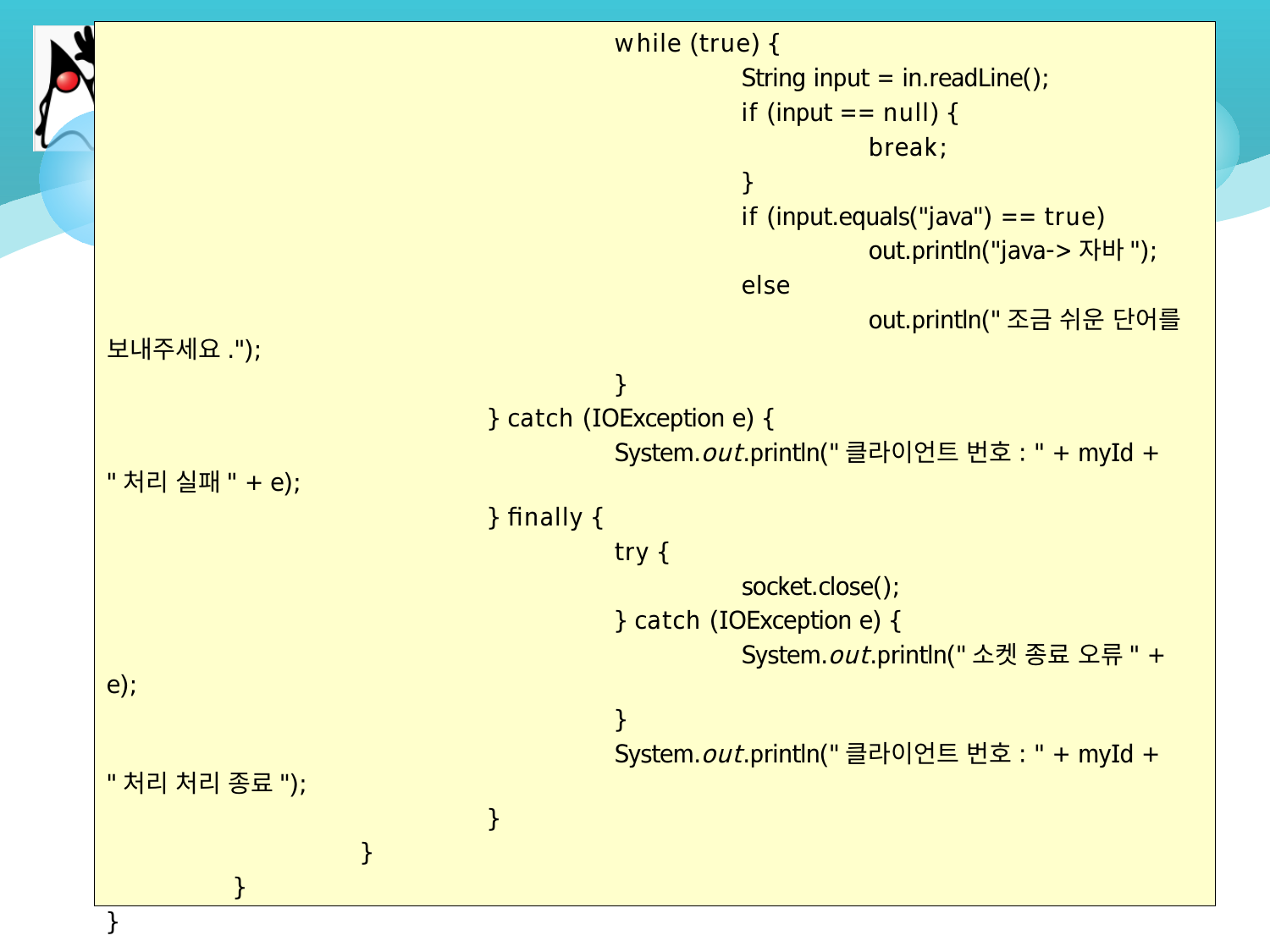

# SOLUTION
				while (true) {
					String input = in.readLine();
					if (input == null) {
						break;
					}
					if (input.equals("java") == true)
						out.println("java->자바");
					else
						out.println("조금 쉬운 단어를 보내주세요.");
				}
			} catch (IOException e) {
				System.out.println("클라이언트 번호: " + myId + "처리 실패" + e);
			} finally {
				try {
					socket.close();
				} catch (IOException e) {
					System.out.println("소켓 종료 오류" + e);
				}
				System.out.println("클라이언트 번호: " + myId + "처리 처리 종료");
			}
		}
	}
}